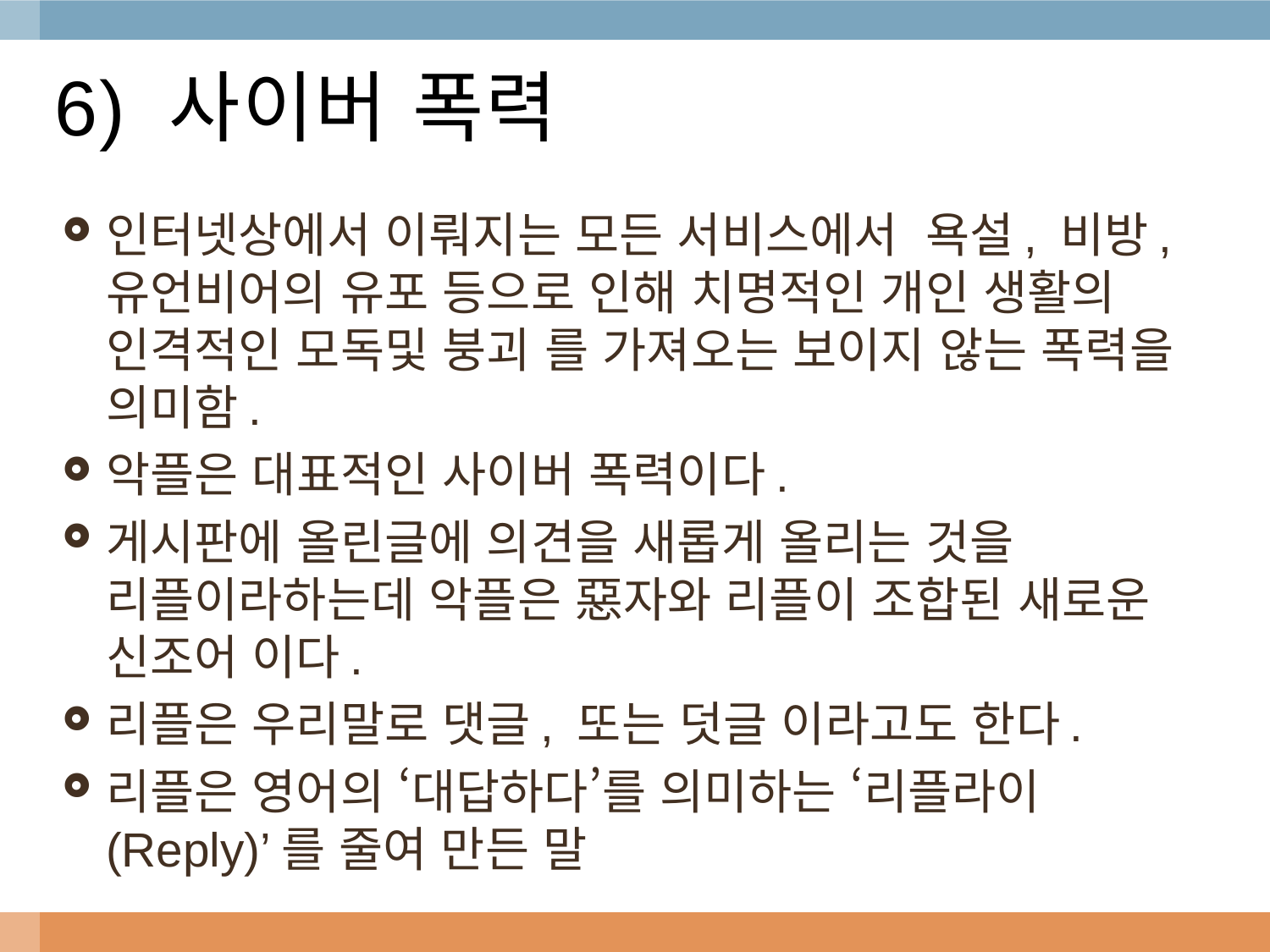

# 6) 사이버 폭력
인터넷상에서 이뤄지는 모든 서비스에서  욕설, 비방, 유언비어의 유포 등으로 인해 치명적인 개인 생활의 인격적인 모독및 붕괴 를 가져오는 보이지 않는 폭력을 의미함.
악플은 대표적인 사이버 폭력이다.
게시판에 올린글에 의견을 새롭게 올리는 것을 리플이라하는데 악플은 惡자와 리플이 조합된 새로운 신조어 이다.
리플은 우리말로 댓글, 또는 덧글 이라고도 한다.
리플은 영어의 ‘대답하다’를 의미하는 ‘리플라이(Reply)’를 줄여 만든 말